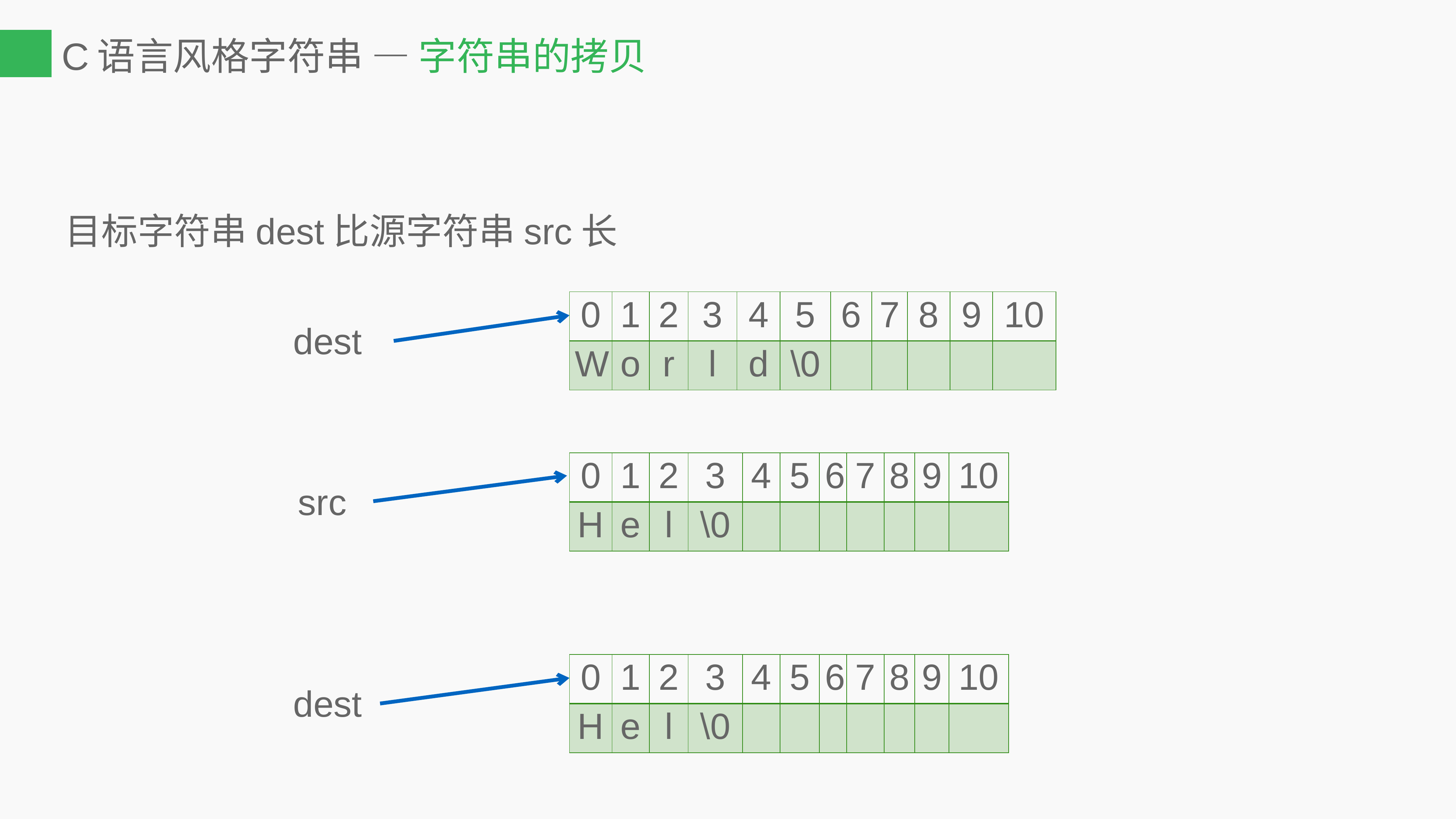

# C语言风格字符串 — 字符串的拷贝
目标字符串dest比源字符串src长
| 0 | 1 | 2 | 3 | 4 | 5 | 6 | 7 | 8 | 9 | 10 |
| --- | --- | --- | --- | --- | --- | --- | --- | --- | --- | --- |
| W | o | r | l | d | \0 |  |  |  |  |  |
dest
| 0 | 1 | 2 | 3 | 4 | 5 | 6 | 7 | 8 | 9 | 10 |
| --- | --- | --- | --- | --- | --- | --- | --- | --- | --- | --- |
| H | e | l | \0 |  |  |  |  |  |  |  |
src
| 0 | 1 | 2 | 3 | 4 | 5 | 6 | 7 | 8 | 9 | 10 |
| --- | --- | --- | --- | --- | --- | --- | --- | --- | --- | --- |
| H | e | l | \0 |  |  |  |  |  |  |  |
dest